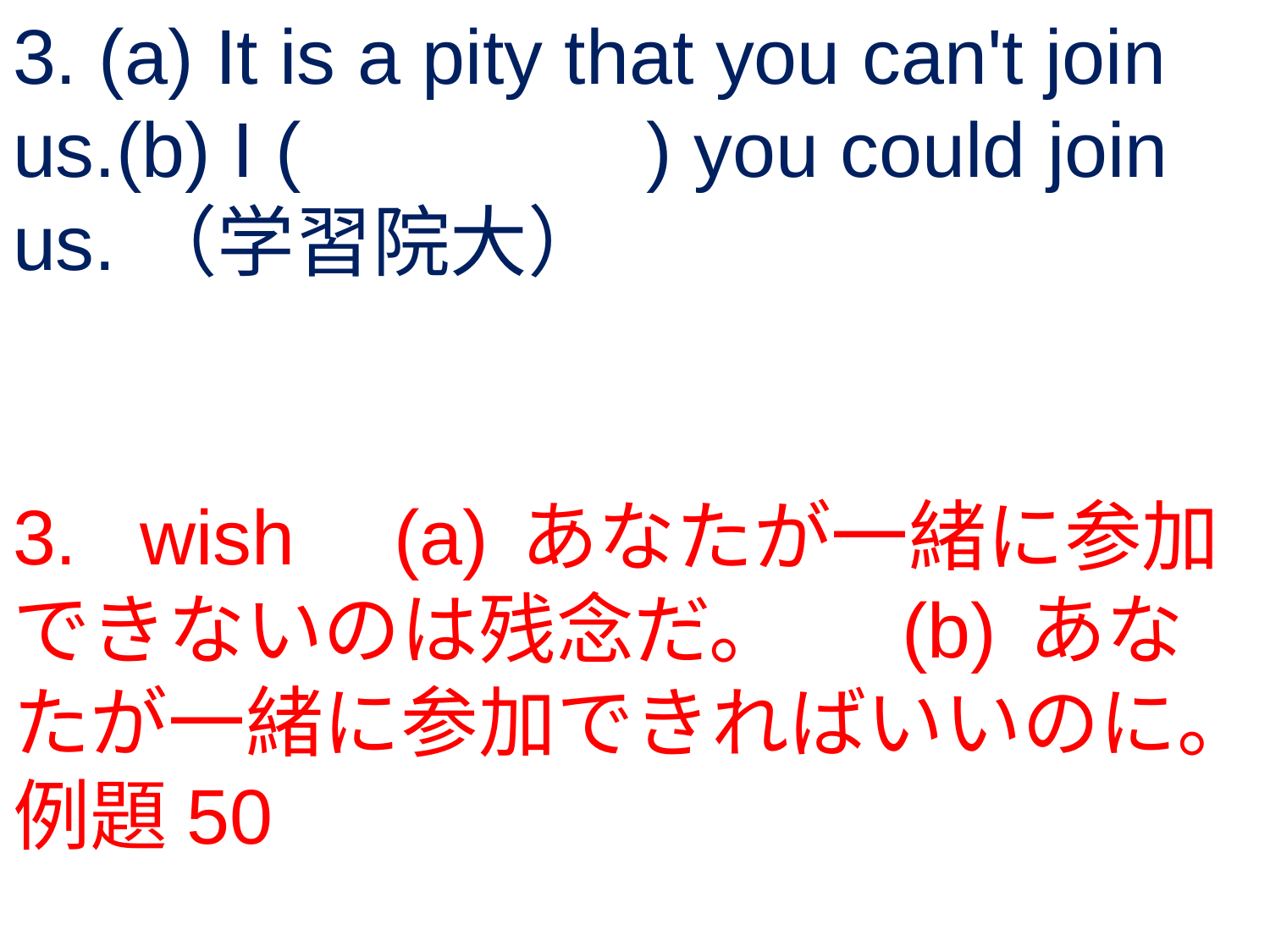

# 3. (a) It is a pity that you can't join us.(b) I (                ) you could join us.	（学習院大）
3.	wish	(a)	あなたが一緒に参加できないのは残念だ。	(b)	あなたが一緒に参加できればいいのに。例題50